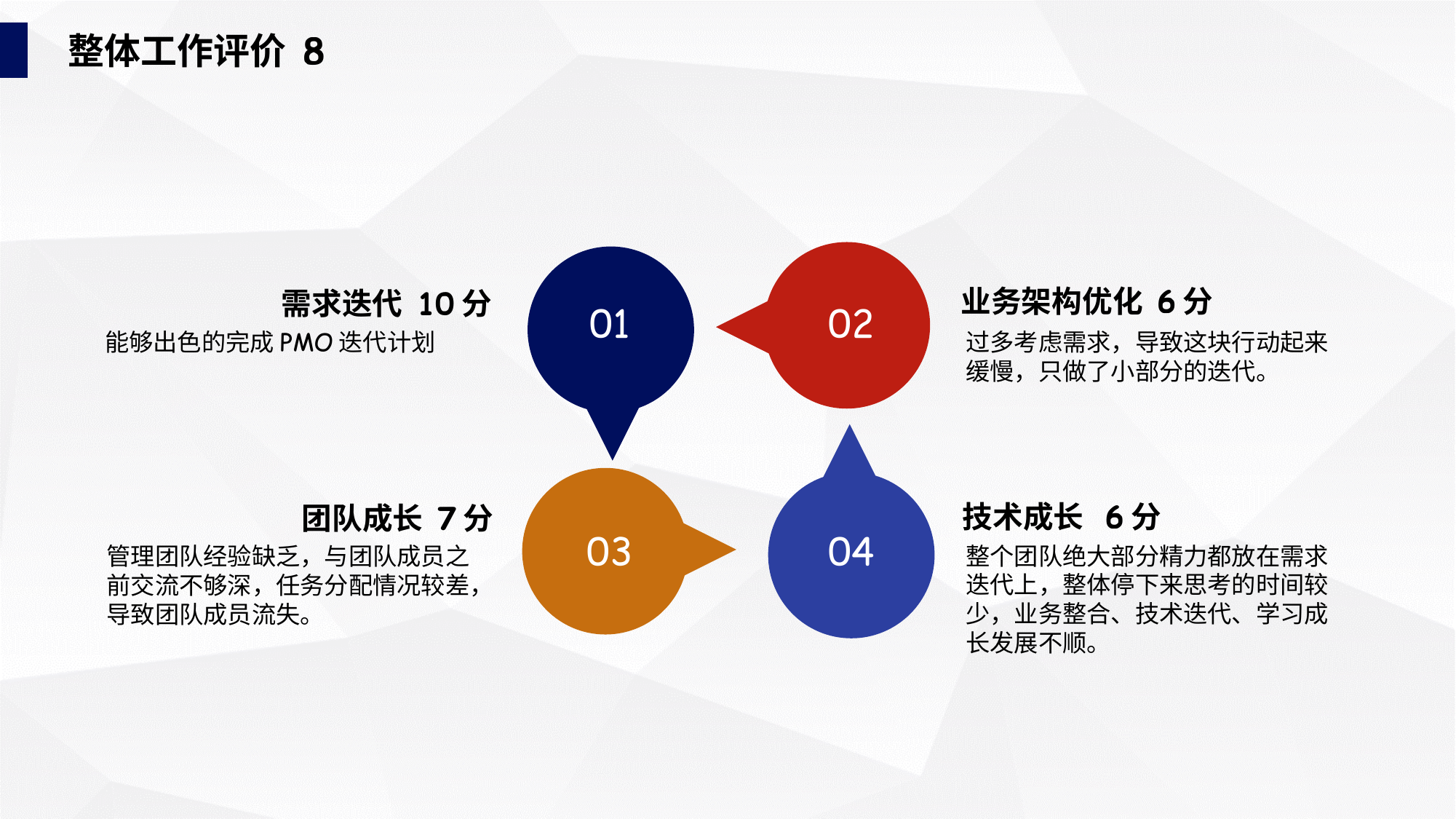

整体工作评价 8

02

01

04

03
业务架构优化 6分
需求迭代 10分
能够出色的完成PMO迭代计划
过多考虑需求，导致这块行动起来缓慢，只做了小部分的迭代。
技术成长  6分
团队成长 7分
整个团队绝大部分精力都放在需求迭代上，整体停下来思考的时间较少，业务整合、技术迭代、学习成长发展不顺。
管理团队经验缺乏，与团队成员之前交流不够深，任务分配情况较差，
导致团队成员流失。